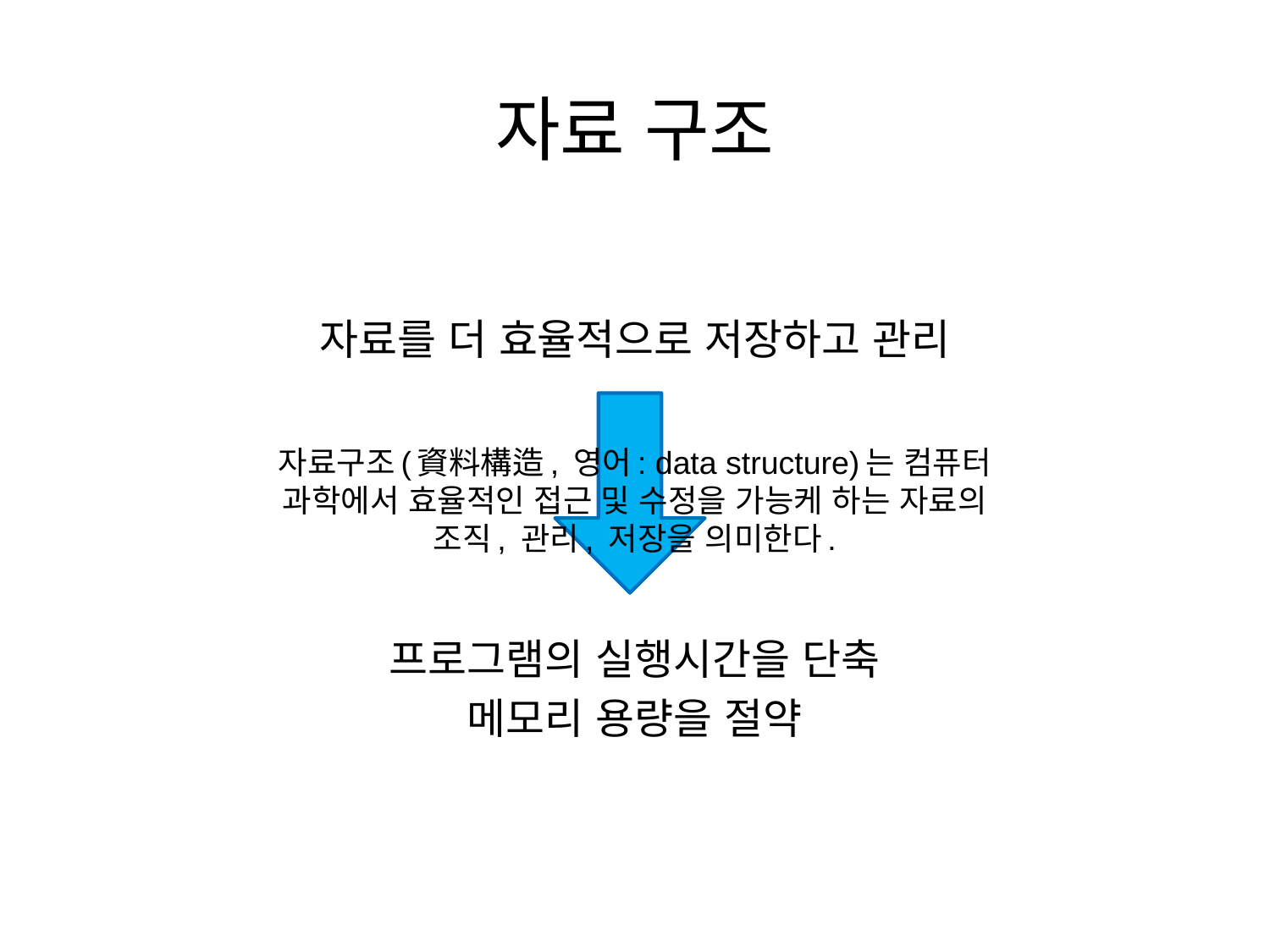

# 자료 구조
자료를 더 효율적으로 저장하고 관리

자료구조(資料構造, 영어: data structure)는 컴퓨터 과학에서 효율적인 접근 및 수정을 가능케 하는 자료의 조직, 관리, 저장을 의미한다.
프로그램의 실행시간을 단축
메모리 용량을 절약